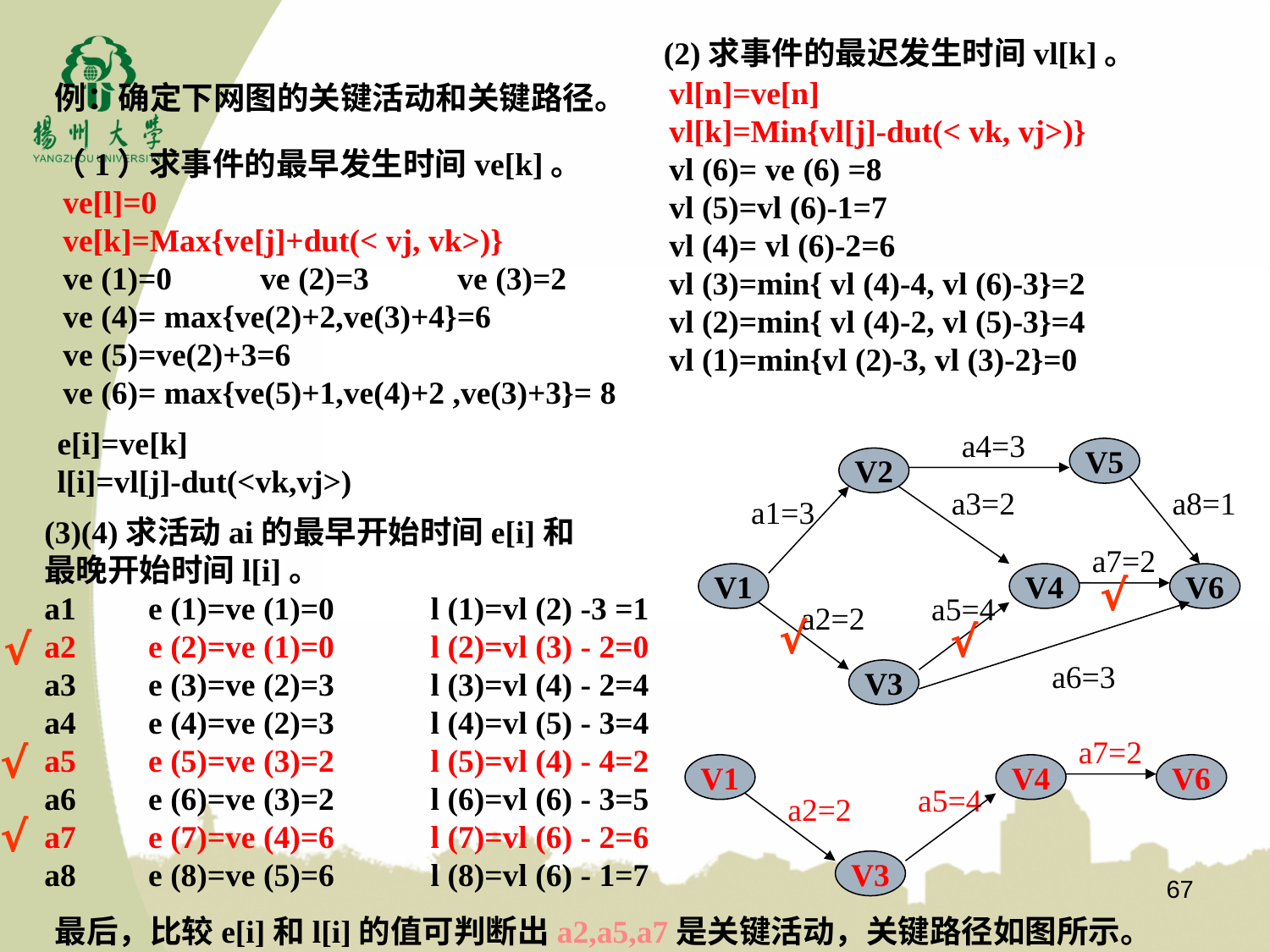

(2)求事件的最迟发生时间vl[k]。
  vl[n]=ve[n]
  vl[k]=Min{vl[j]-dut(< vk, vj>)}
  vl (6)= ve (6) =8
  vl (5)=vl (6)-1=7
  vl (4)= vl (6)-2=6
  vl (3)=min{ vl (4)-4, vl (6)-3}=2
  vl (2)=min{ vl (4)-2, vl (5)-3}=4
  vl (1)=min{vl (2)-3, vl (3)-2}=0
例：确定下网图的关键活动和关键路径。
（1）求事件的最早发生时间ve[k]。
 ve[l]=0
 ve[k]=Max{ve[j]+dut(< vj, vk>)}
 ve (1)=0           ve (2)=3           ve (3)=2
 ve (4)= max{ve(2)+2,ve(3)+4}=6
 ve (5)=ve(2)+3=6
 ve (6)= max{ve(5)+1,ve(4)+2 ,ve(3)+3}= 8
e[i]=ve[k]
l[i]=vl[j]-dut(<vk,vj>)
a4=3
V5
V2

a3=2

a8=1
a1=3

a7=2
V1
V4
V6
a5=4

a2=2

a6=3
V3
(3)(4)求活动ai的最早开始时间e[i]和
最晚开始时间l[i]。
a1         e (1)=ve (1)=0            l (1)=vl (2) -3 =1
a2         e (2)=ve (1)=0            l (2)=vl (3) - 2=0
a3         e (3)=ve (2)=3            l (3)=vl (4) - 2=4
a4         e (4)=ve (2)=3            l (4)=vl (5) - 3=4
a5         e (5)=ve (3)=2            l (5)=vl (4) - 4=2
a6         e (6)=ve (3)=2            l (6)=vl (6) - 3=5
a7         e (7)=ve (4)=6            l (7)=vl (6) - 2=6
a8         e (8)=ve (5)=6            l (8)=vl (6) - 1=7
√
√
√
√
a7=2
V1
V4
V6
a5=4

a2=2

V3
√
√
67
最后，比较e[i]和l[i]的值可判断出a2,a5,a7是关键活动，关键路径如图所示。